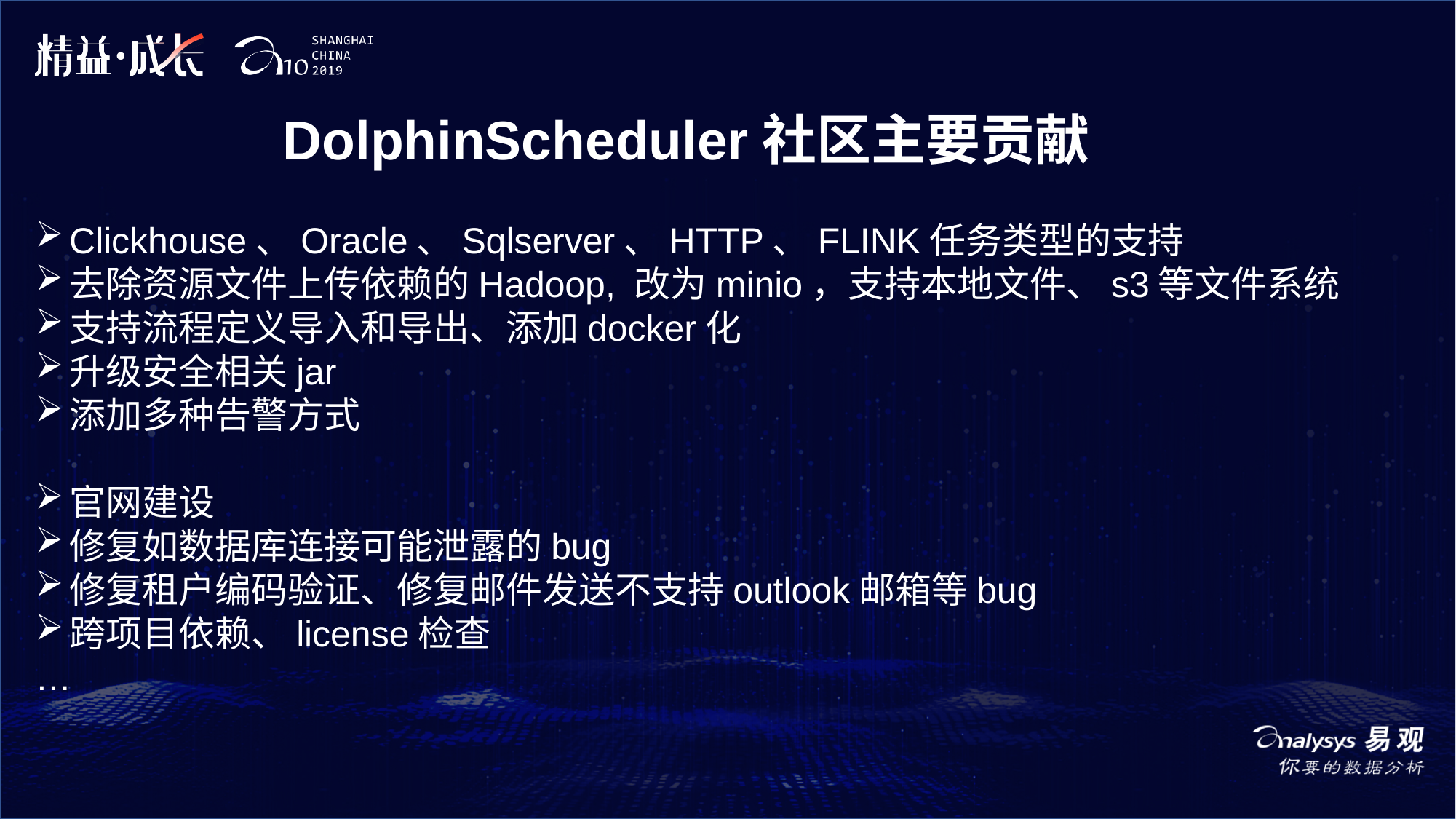

DolphinScheduler社区主要贡献
Clickhouse、Oracle、Sqlserver、HTTP、FLINK任务类型的支持
去除资源文件上传依赖的Hadoop, 改为minio，支持本地文件、s3等文件系统
支持流程定义导入和导出、添加docker化
升级安全相关jar
添加多种告警方式

官网建设
修复如数据库连接可能泄露的bug
修复租户编码验证、修复邮件发送不支持outlook邮箱等bug
跨项目依赖、license检查
…